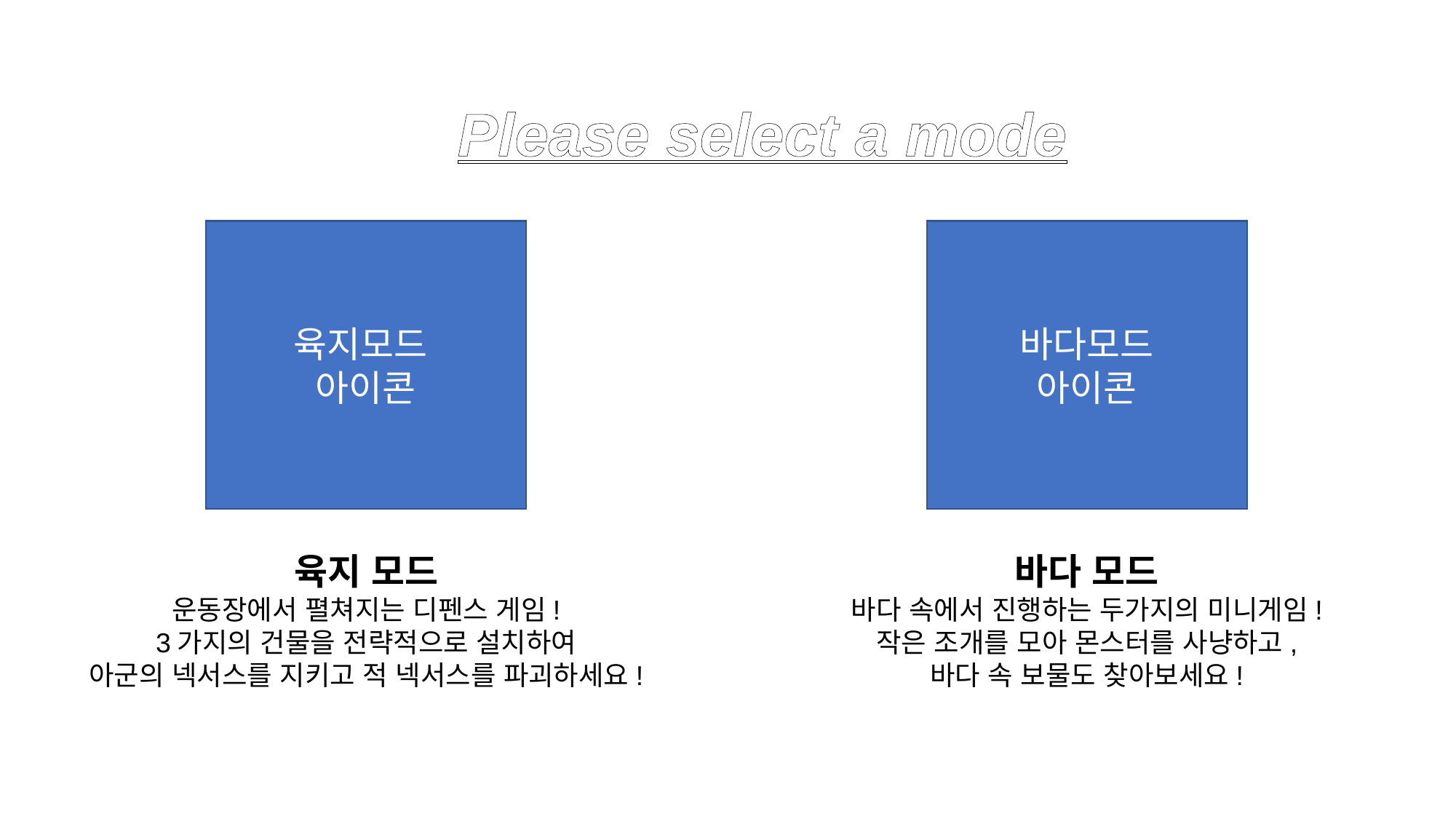

Please select a mode
육지모드
아이콘
바다모드
아이콘
육지 모드
운동장에서 펼쳐지는 디펜스 게임!
3가지의 건물을 전략적으로 설치하여
아군의 넥서스를 지키고 적 넥서스를 파괴하세요!
바다 모드
바다 속에서 진행하는 두가지의 미니게임!
작은 조개를 모아 몬스터를 사냥하고,
바다 속 보물도 찾아보세요!